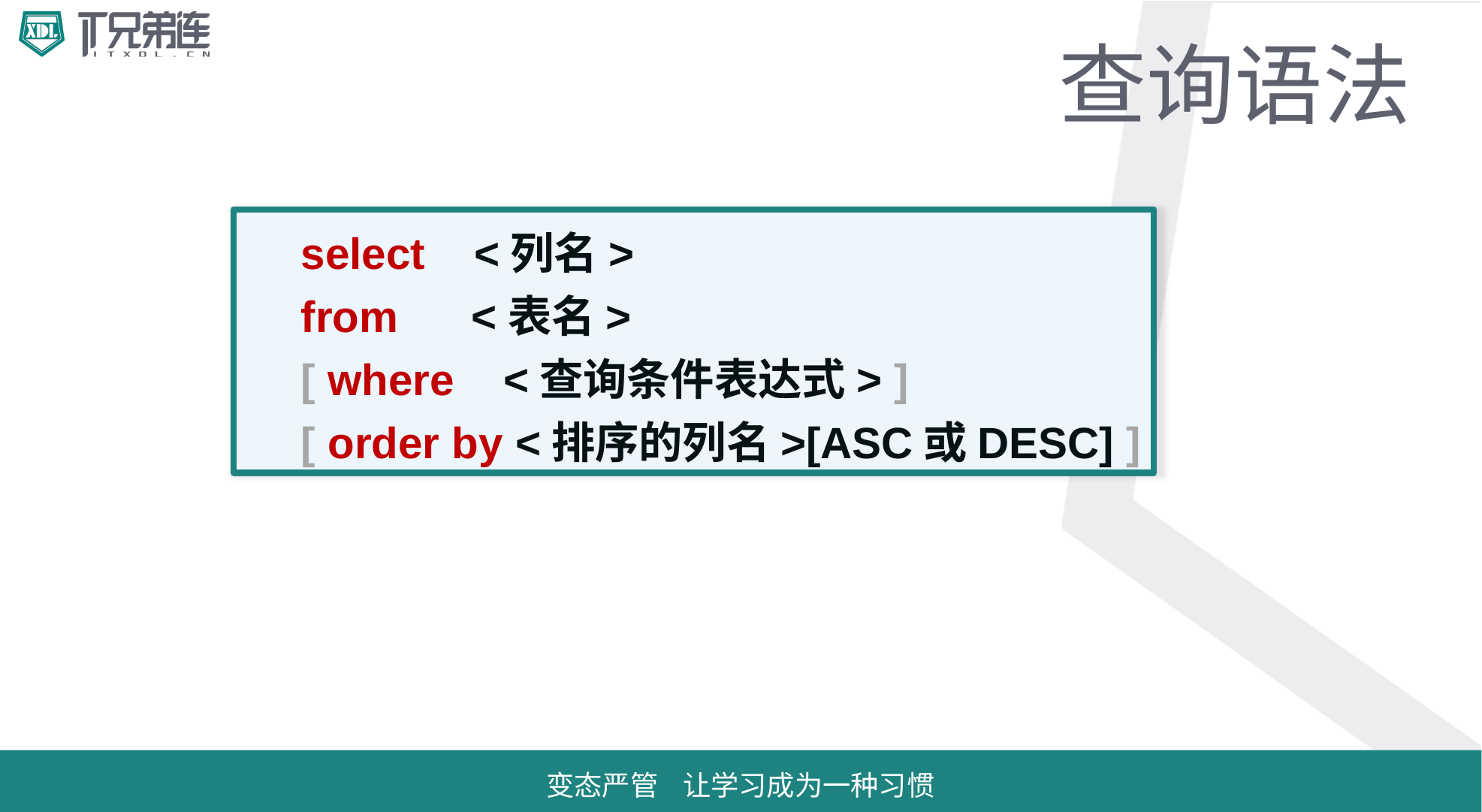

# 查询语法
select    <列名>
from      <表名>
[ where    <查询条件表达式> ]
[ order by <排序的列名>[ASC或DESC] ]